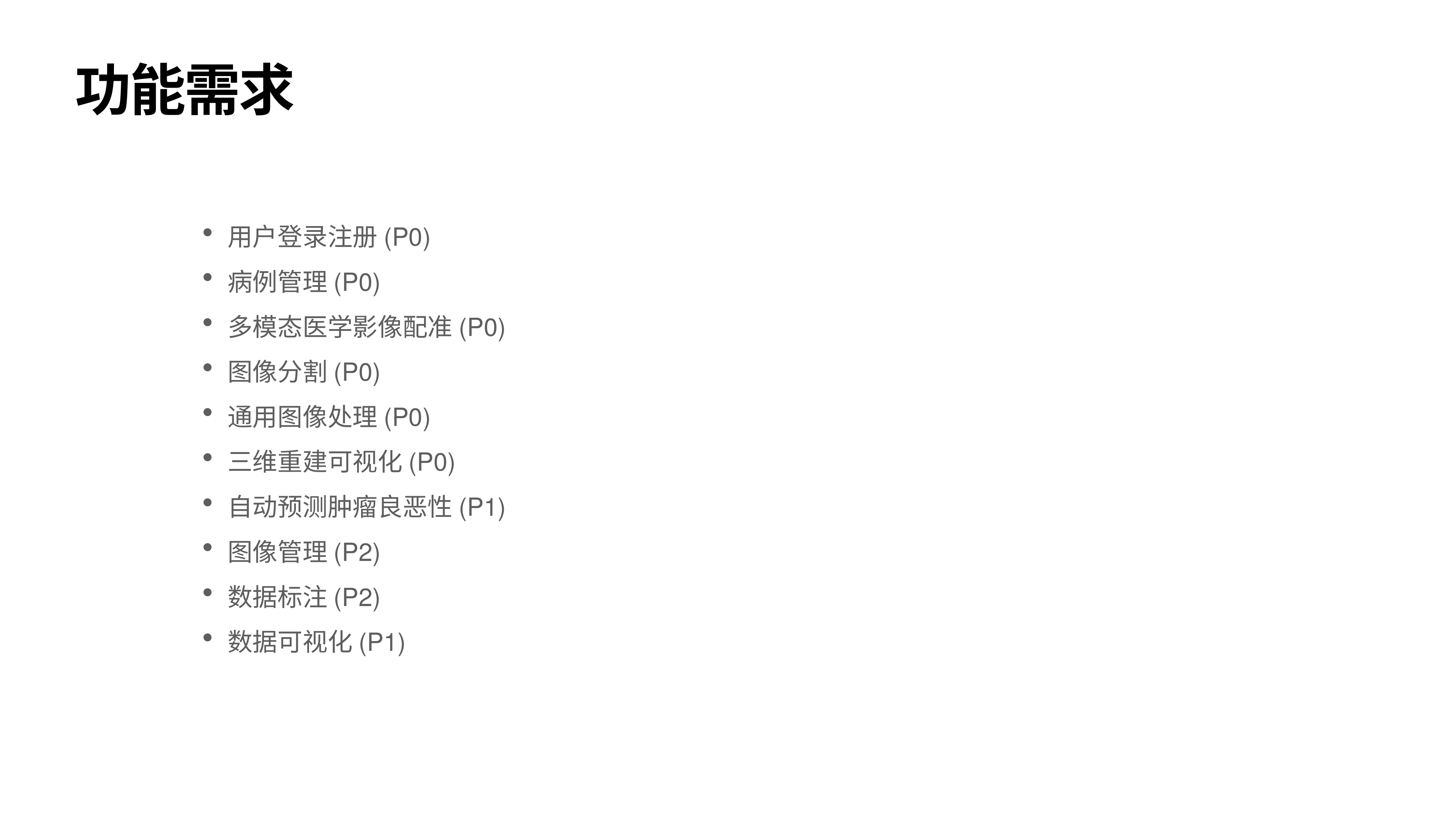

# 功能需求

用户登录注册(P0)
病例管理(P0)
多模态医学影像配准(P0)
图像分割(P0)
通用图像处理(P0)
三维重建可视化(P0)
自动预测肿瘤良恶性(P1)
图像管理(P2)
数据标注(P2)
数据可视化(P1)